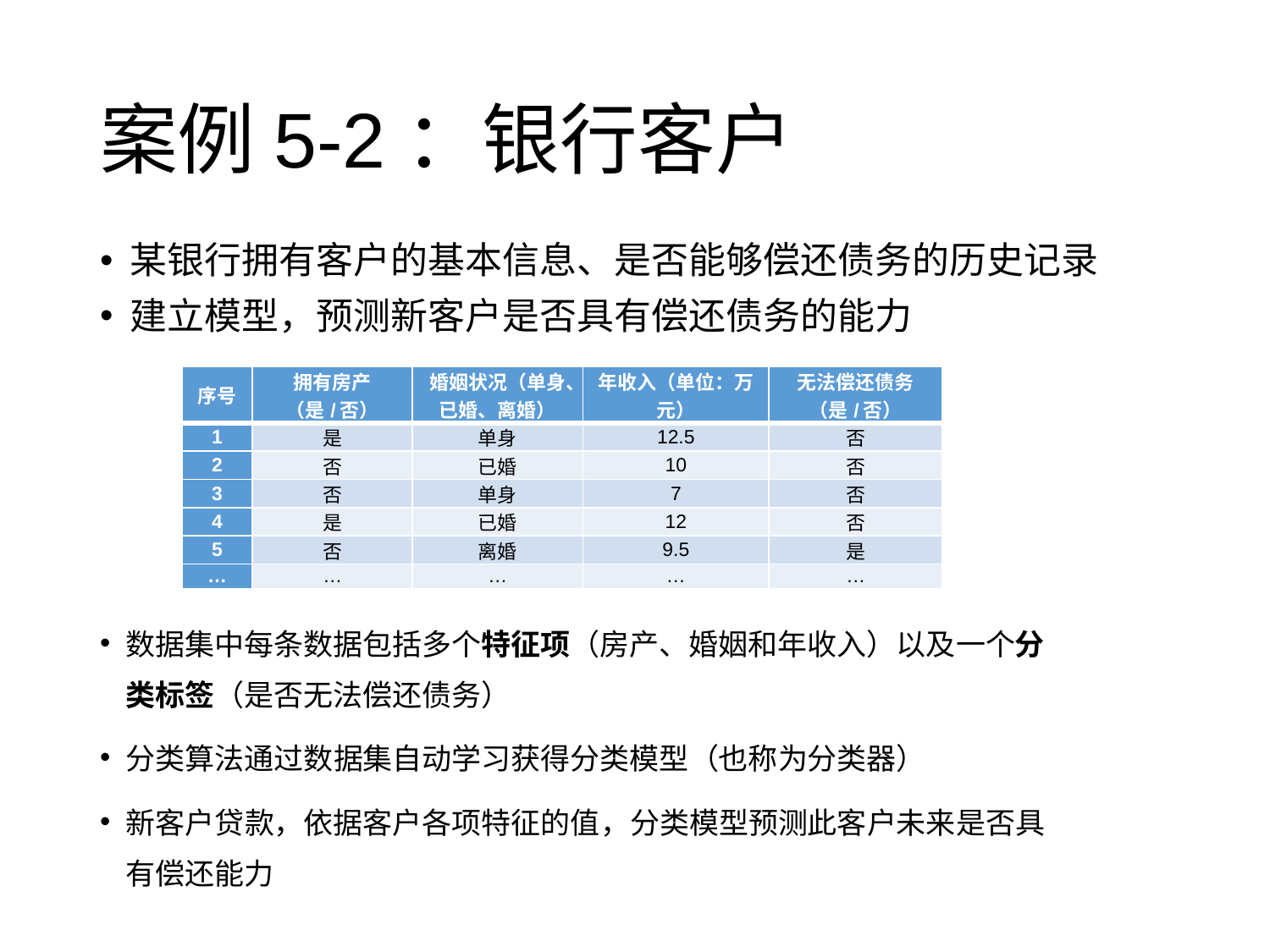

# 案例5-2：银行客户
某银行拥有客户的基本信息、是否能够偿还债务的历史记录
建立模型，预测新客户是否具有偿还债务的能力
| 序号 | 拥有房产（是/否） | 婚姻状况（单身、已婚、离婚） | 年收入（单位：万元） | 无法偿还债务（是/否） |
| --- | --- | --- | --- | --- |
| 1 | 是 | 单身 | 12.5 | 否 |
| 2 | 否 | 已婚 | 10 | 否 |
| 3 | 否 | 单身 | 7 | 否 |
| 4 | 是 | 已婚 | 12 | 否 |
| 5 | 否 | 离婚 | 9.5 | 是 |
| … | … | … | … | … |

数据集中每条数据包括多个特征项（房产、婚姻和年收入）以及一个分类标签（是否无法偿还债务）
分类算法通过数据集自动学习获得分类模型（也称为分类器）
新客户贷款，依据客户各项特征的值，分类模型预测此客户未来是否具有偿还能力